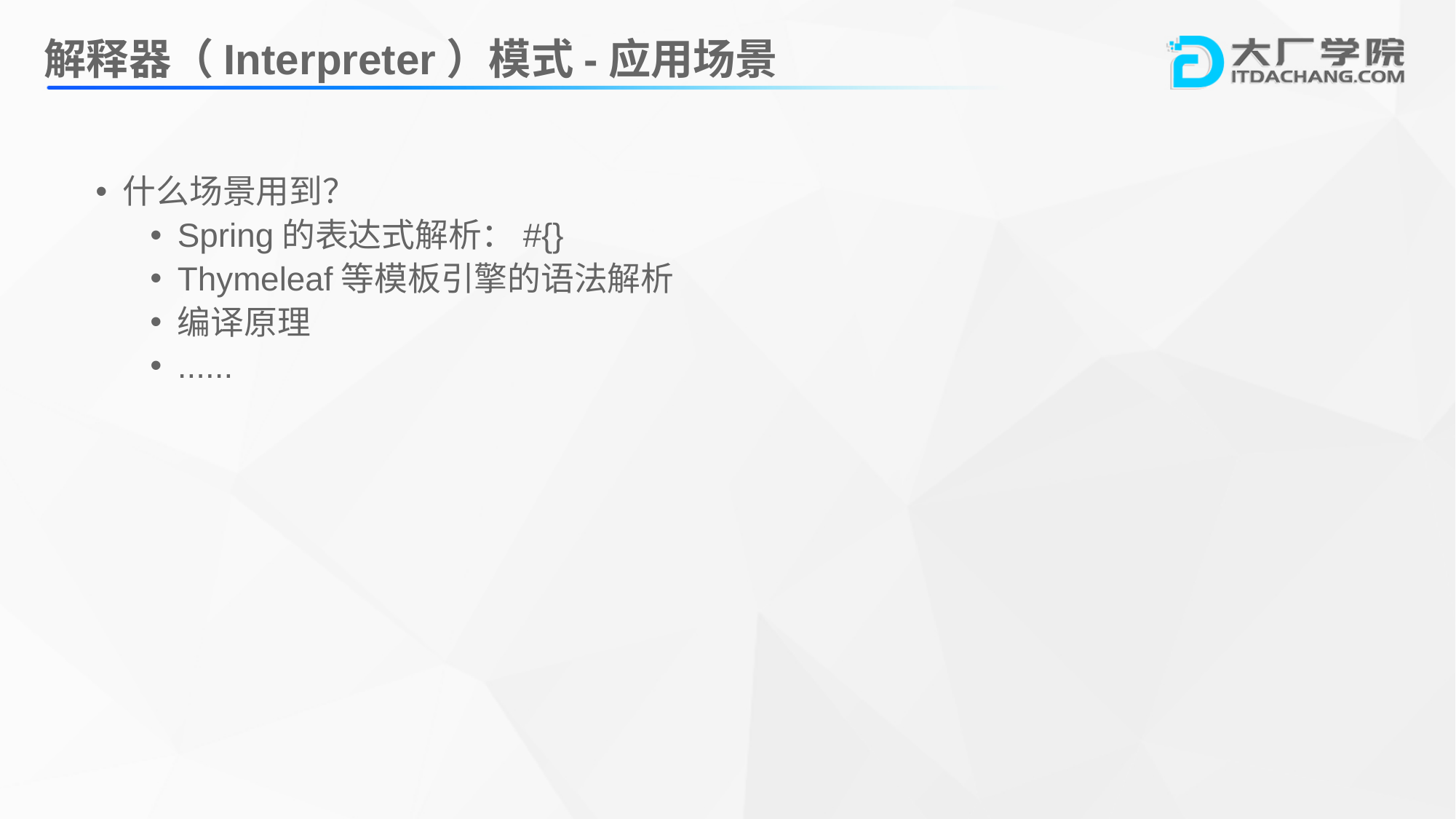

# 解释器（Interpreter）模式-应用场景
什么场景用到？
Spring的表达式解析：#{}
Thymeleaf等模板引擎的语法解析
编译原理
......